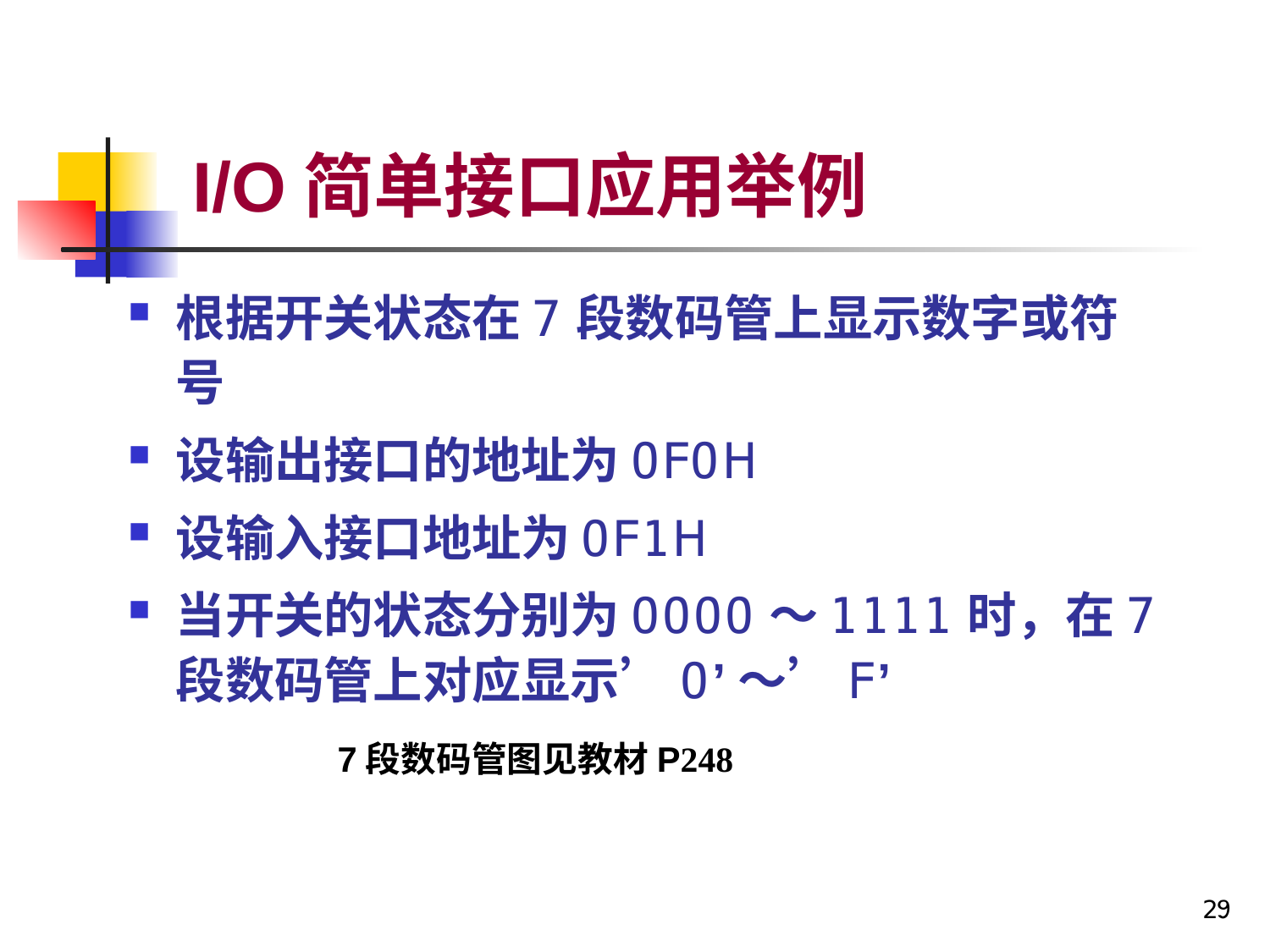

# I/O简单接口应用举例
根据开关状态在7段数码管上显示数字或符号
设输出接口的地址为0F0H
设输入接口地址为0F1H
当开关的状态分别为0000～1111时，在7段数码管上对应显示’0’～’F’
7段数码管图见教材P248
29